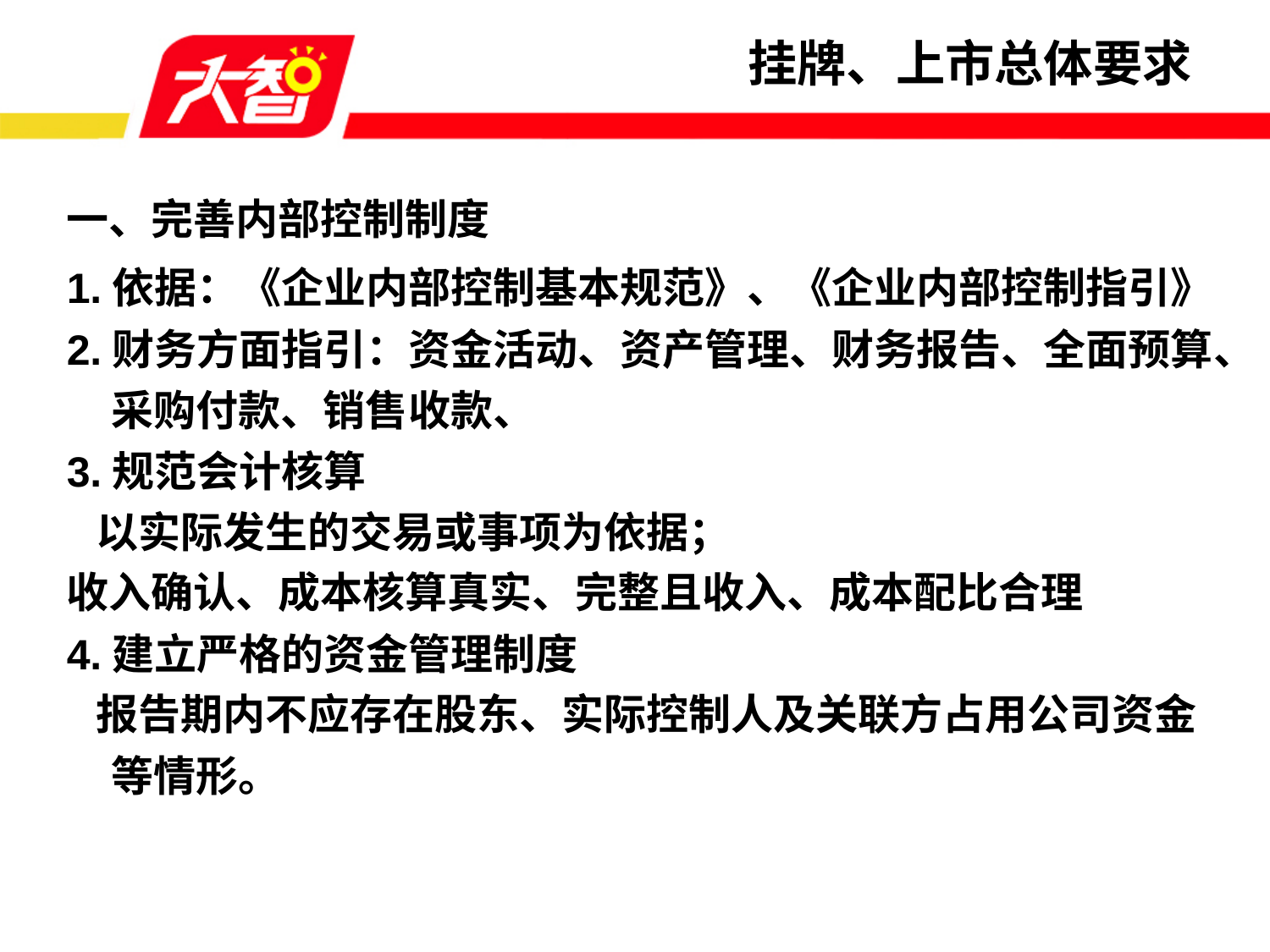

挂牌、上市总体要求
一、完善内部控制制度
1.依据：《企业内部控制基本规范》、《企业内部控制指引》
2.财务方面指引：资金活动、资产管理、财务报告、全面预算、采购付款、销售收款、
3.规范会计核算
  以实际发生的交易或事项为依据；
收入确认、成本核算真实、完整且收入、成本配比合理
4.建立严格的资金管理制度
  报告期内不应存在股东、实际控制人及关联方占用公司资金等情形。